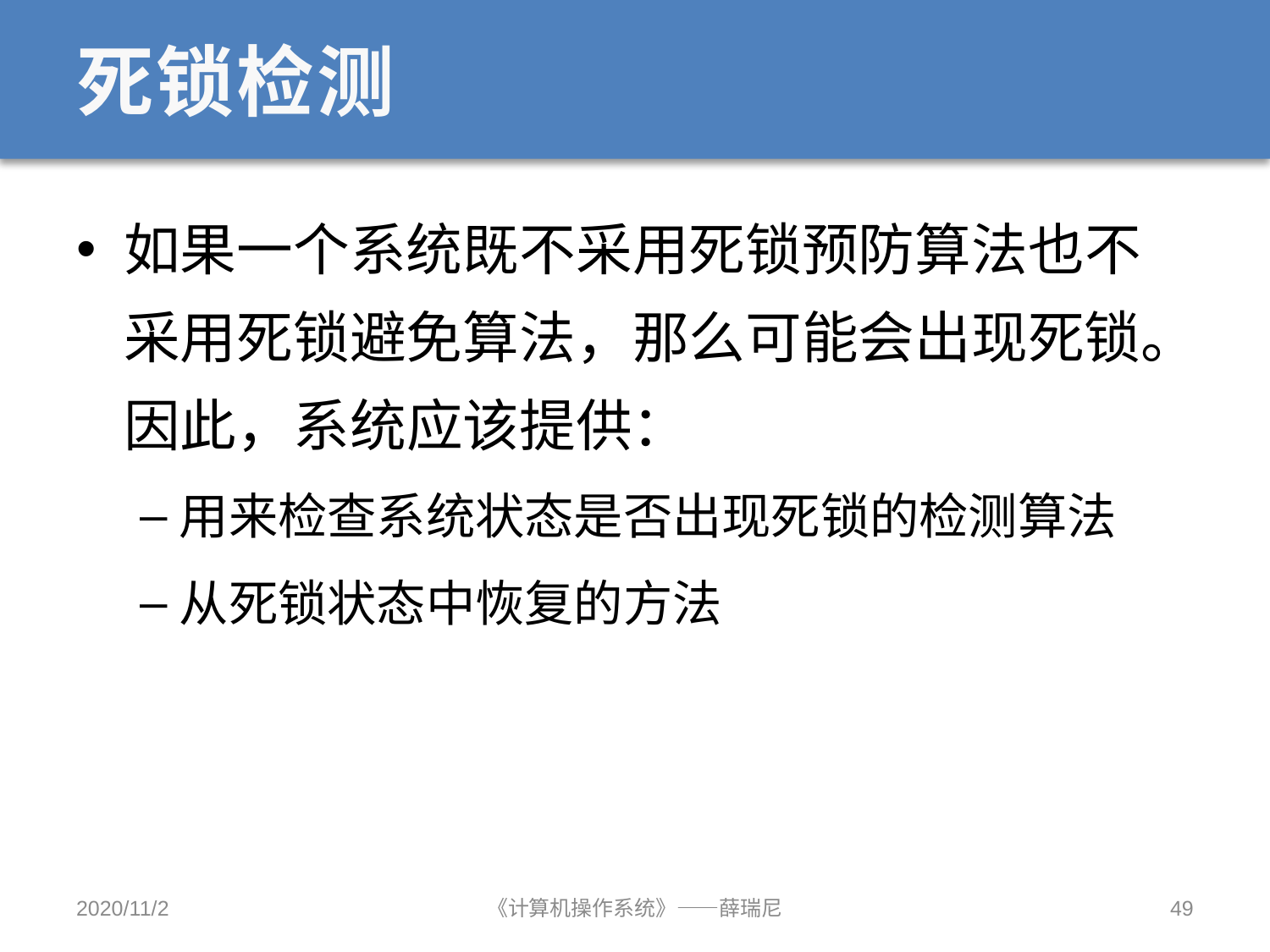

# 死锁检测
如果一个系统既不采用死锁预防算法也不采用死锁避免算法，那么可能会出现死锁。因此，系统应该提供：
用来检查系统状态是否出现死锁的检测算法
从死锁状态中恢复的方法
2020/11/2
《计算机操作系统》——薛瑞尼
49